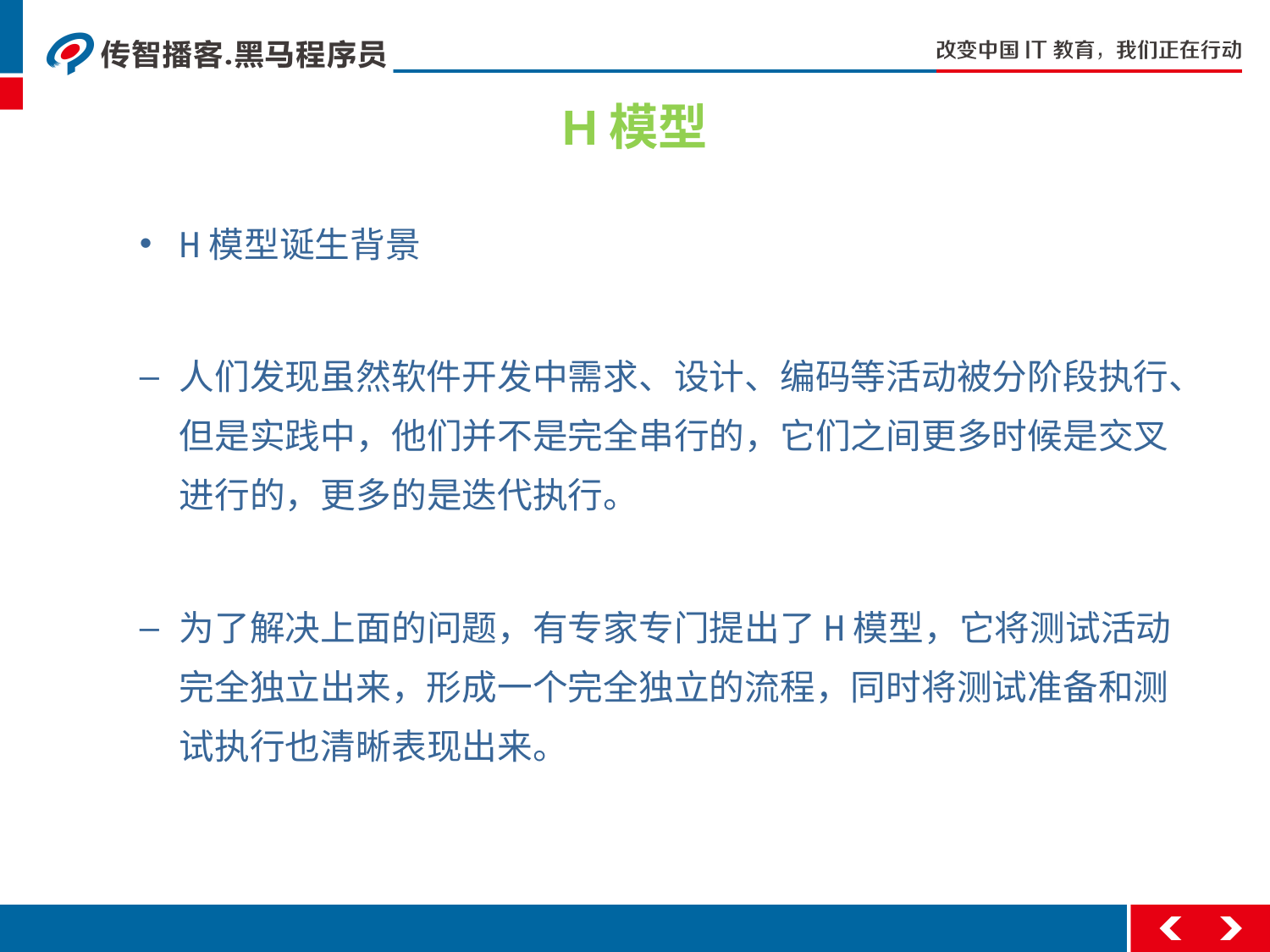

H模型
H模型诞生背景

人们发现虽然软件开发中需求、设计、编码等活动被分阶段执行、但是实践中，他们并不是完全串行的，它们之间更多时候是交叉进行的，更多的是迭代执行。

为了解决上面的问题，有专家专门提出了H模型，它将测试活动完全独立出来，形成一个完全独立的流程，同时将测试准备和测试执行也清晰表现出来。